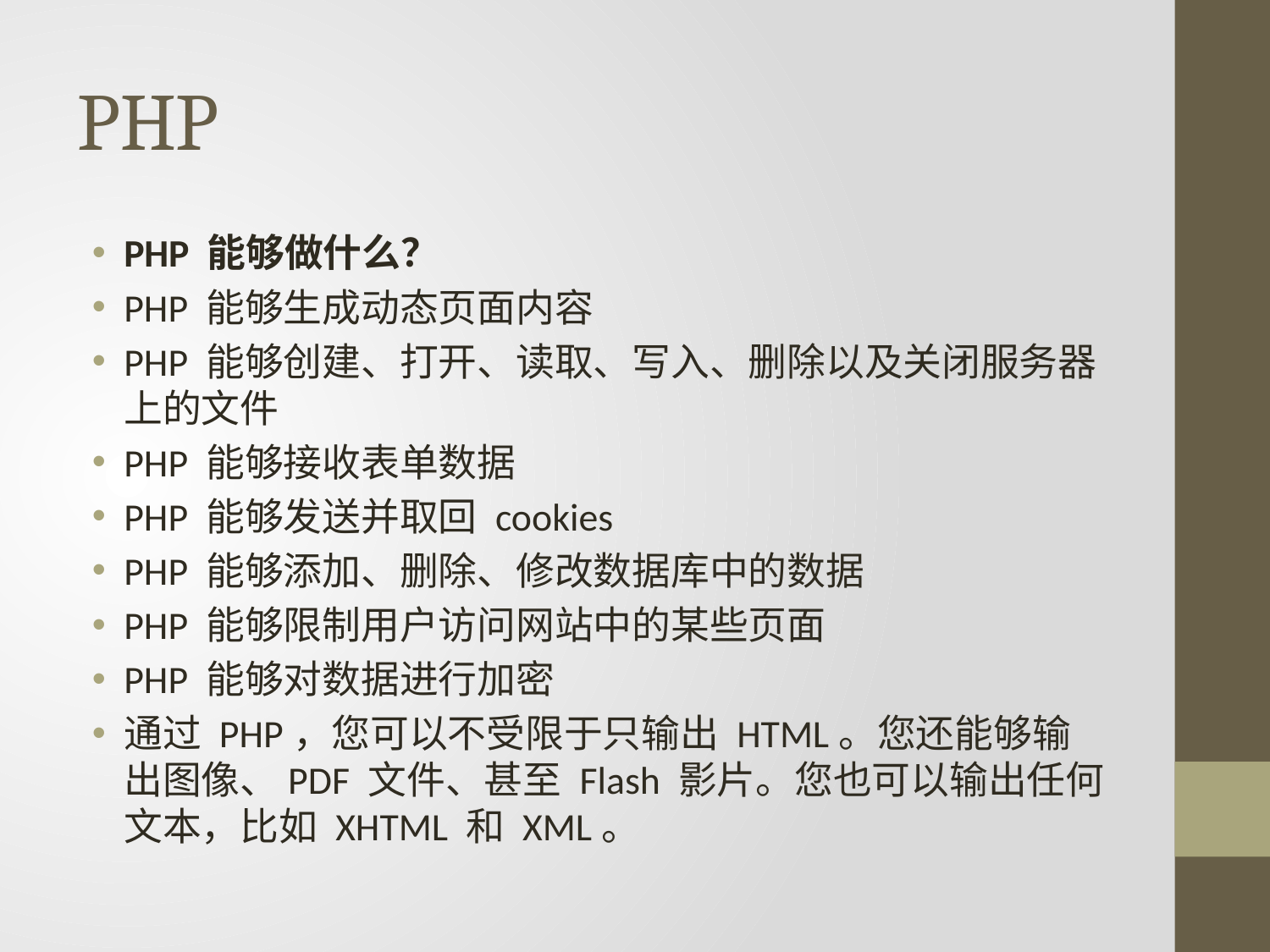

# PHP
PHP 能够做什么？
PHP 能够生成动态页面内容
PHP 能够创建、打开、读取、写入、删除以及关闭服务器上的文件
PHP 能够接收表单数据
PHP 能够发送并取回 cookies
PHP 能够添加、删除、修改数据库中的数据
PHP 能够限制用户访问网站中的某些页面
PHP 能够对数据进行加密
通过 PHP，您可以不受限于只输出 HTML。您还能够输出图像、PDF 文件、甚至 Flash 影片。您也可以输出任何文本，比如 XHTML 和 XML。